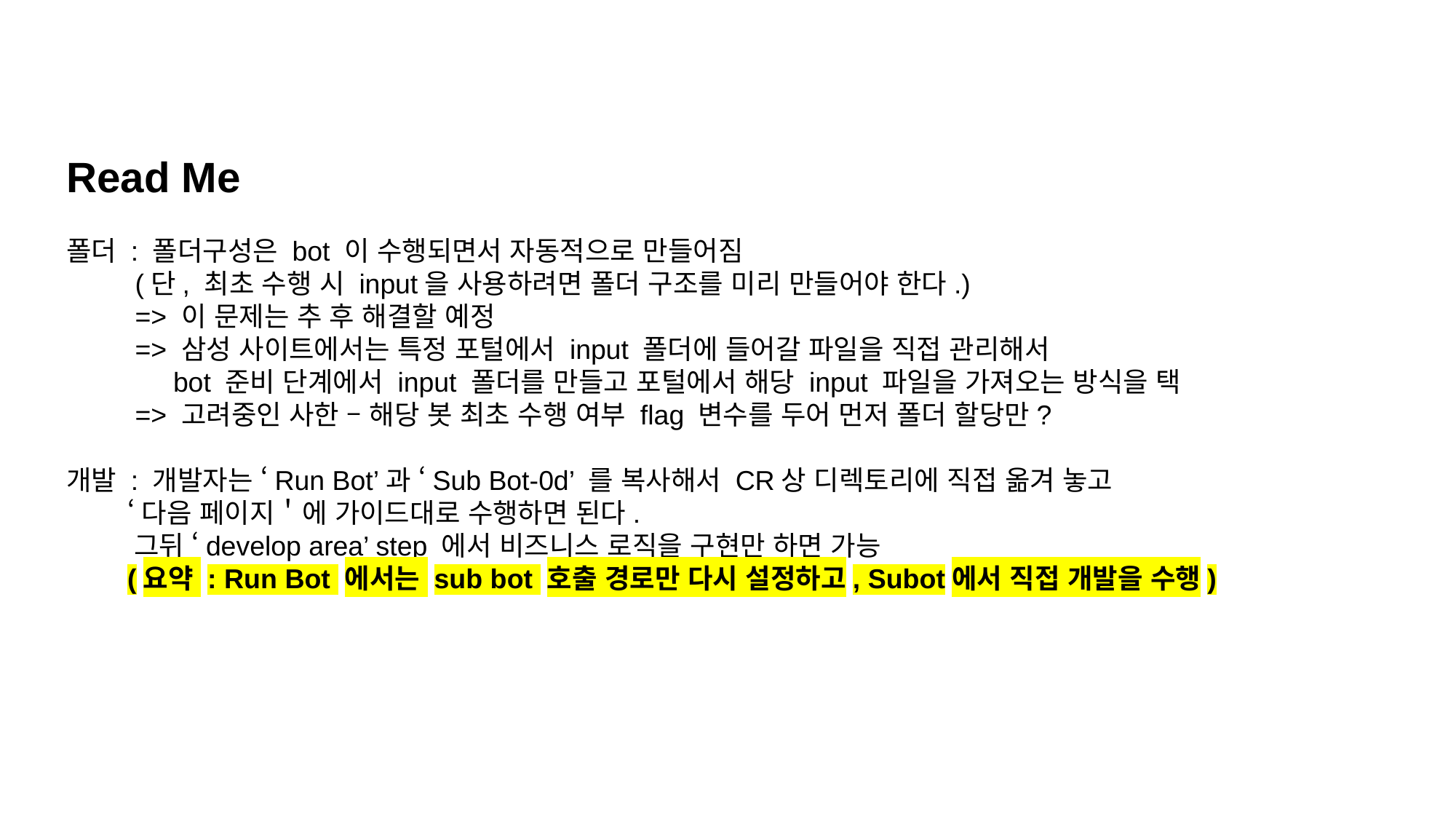

Read Me

폴더 : 폴더구성은 bot 이 수행되면서 자동적으로 만들어짐
         (단, 최초 수행 시 input을 사용하려면 폴더 구조를 미리 만들어야 한다.)
         => 이 문제는 추 후 해결할 예정
         => 삼성 사이트에서는 특정 포털에서 input 폴더에 들어갈 파일을 직접 관리해서
              bot 준비 단계에서 input 폴더를 만들고 포털에서 해당 input 파일을 가져오는 방식을 택
         => 고려중인 사한 – 해당 봇 최초 수행 여부 flag 변수를 두어 먼저 폴더 할당만?

개발 : 개발자는 ‘Run Bot’과 ‘Sub Bot-0d’ 를 복사해서 CR상 디렉토리에 직접 옮겨 놓고
        ‘다음 페이지＇에 가이드대로 수행하면 된다.
        그뒤 ‘develop area’ step 에서 비즈니스 로직을 구현만 하면 가능
        (요약 : Run Bot 에서는 sub bot 호출 경로만 다시 설정하고, Subot에서 직접 개발을 수행)